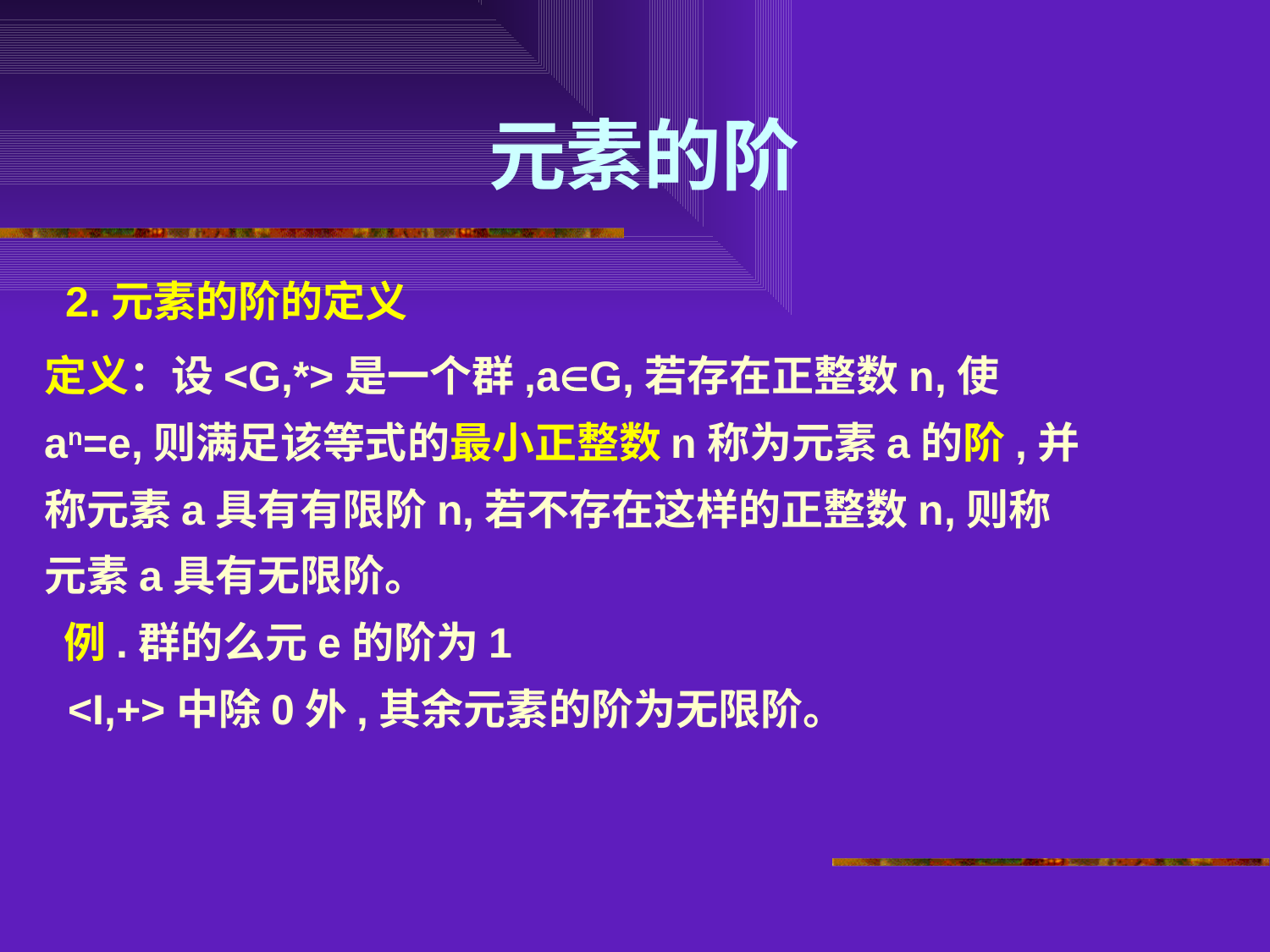

# 元素的阶
 2.元素的阶的定义
定义：设<G,*>是一个群,a∈G,若存在正整数n,使
an=e,则满足该等式的最小正整数n称为元素a的阶,并
称元素a具有有限阶n,若不存在这样的正整数n,则称
元素a具有无限阶。
 例.群的么元e的阶为1
  <I,+>中除0外,其余元素的阶为无限阶。